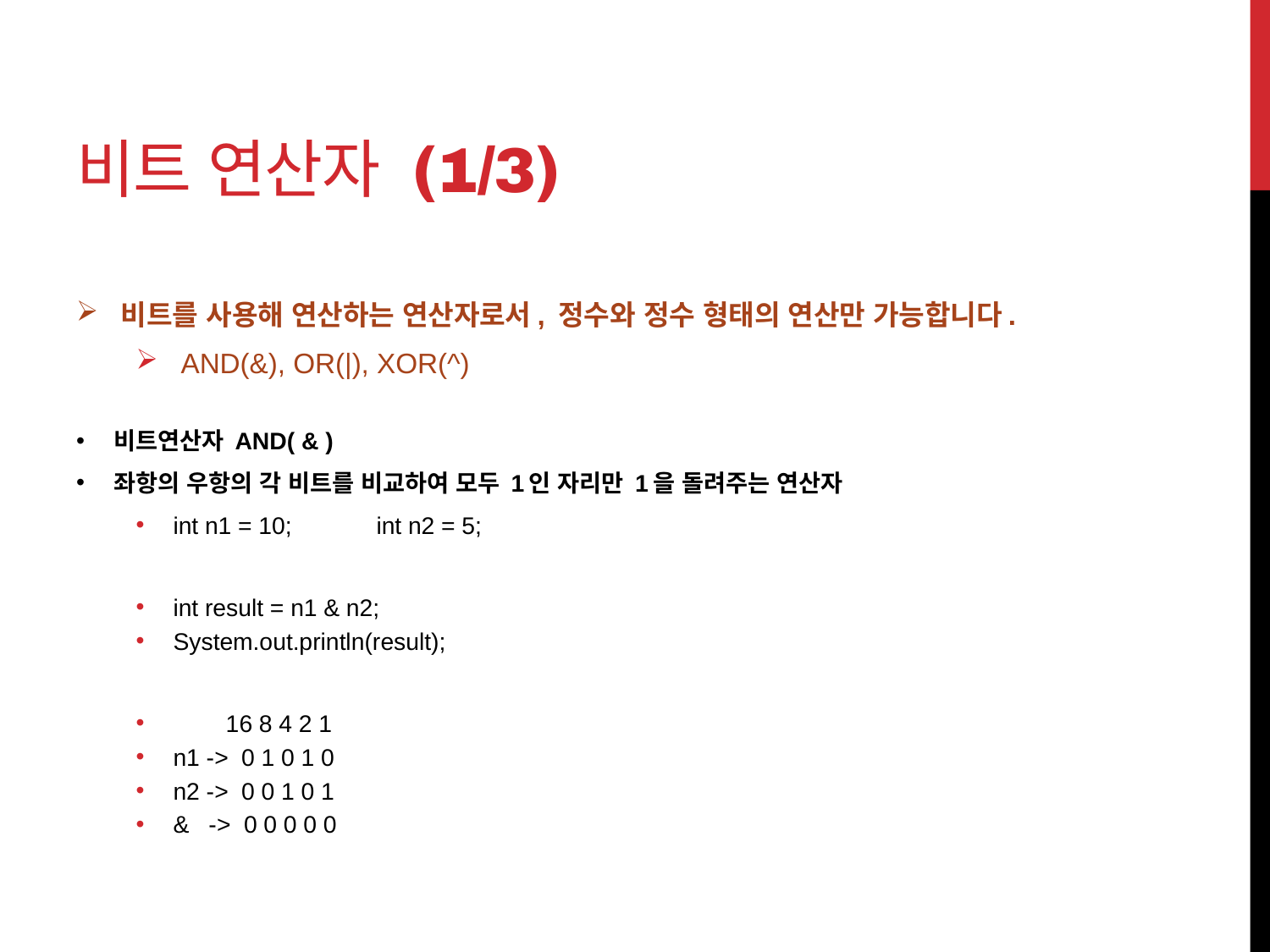

# 비트 연산자 (1/3)

비트를 사용해 연산하는 연산자로서, 정수와 정수 형태의 연산만 가능합니다.
AND(&), OR(|), XOR(^)

비트연산자 AND( & )
좌항의 우항의 각 비트를 비교하여 모두 1인 자리만 1을 돌려주는 연산자
int n1 = 10;	int n2 = 5;

int result = n1 & n2;
System.out.println(result);

        16 8 4 2 1
n1 ->  0 1 0 1 0
n2 ->  0 0 1 0 1
&   ->  0 0 0 0 0